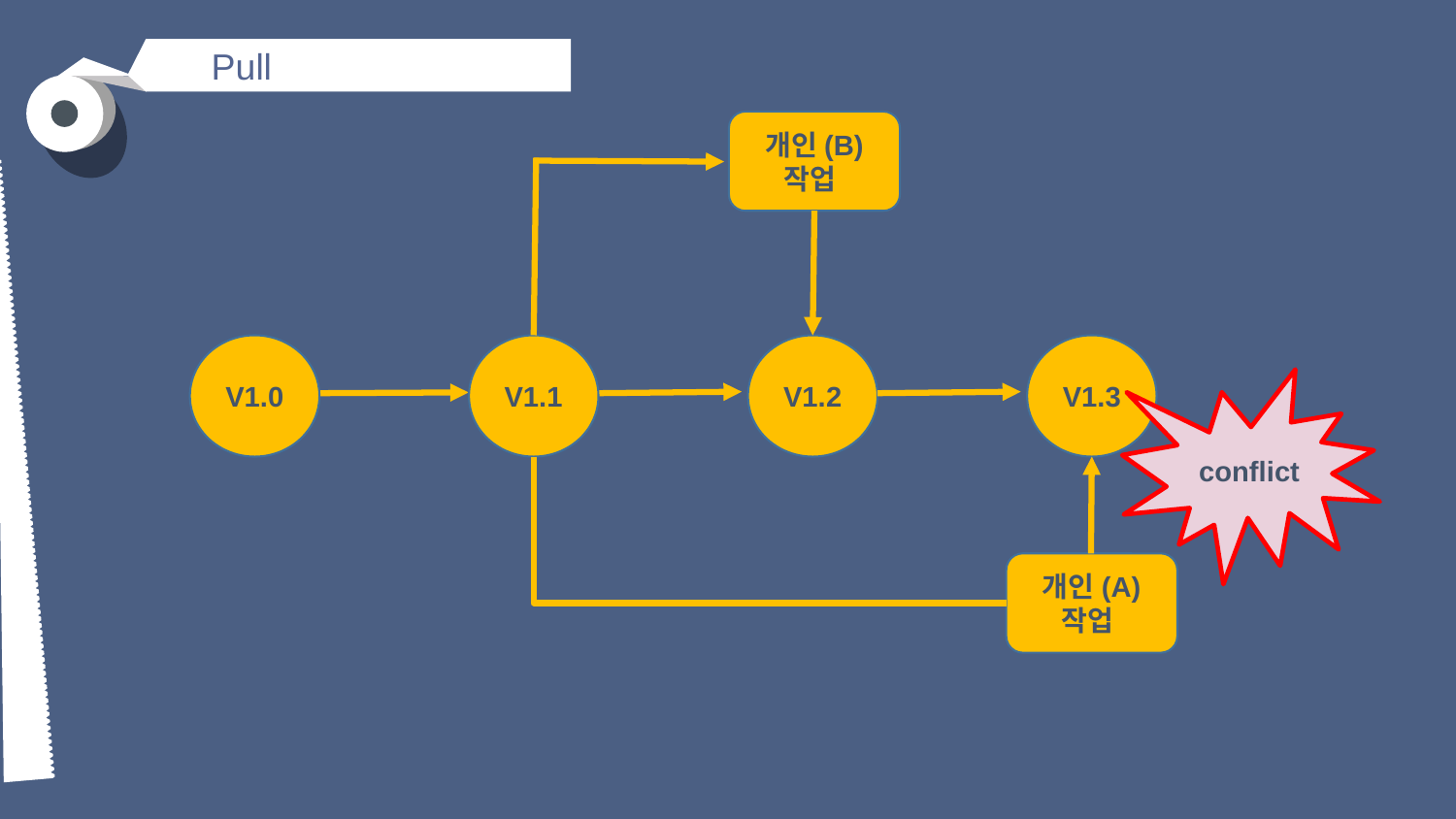

Pull

개인(B) 작업

V1.0
V1.1
V1.2
V1.3
conflict

개인(A) 작업